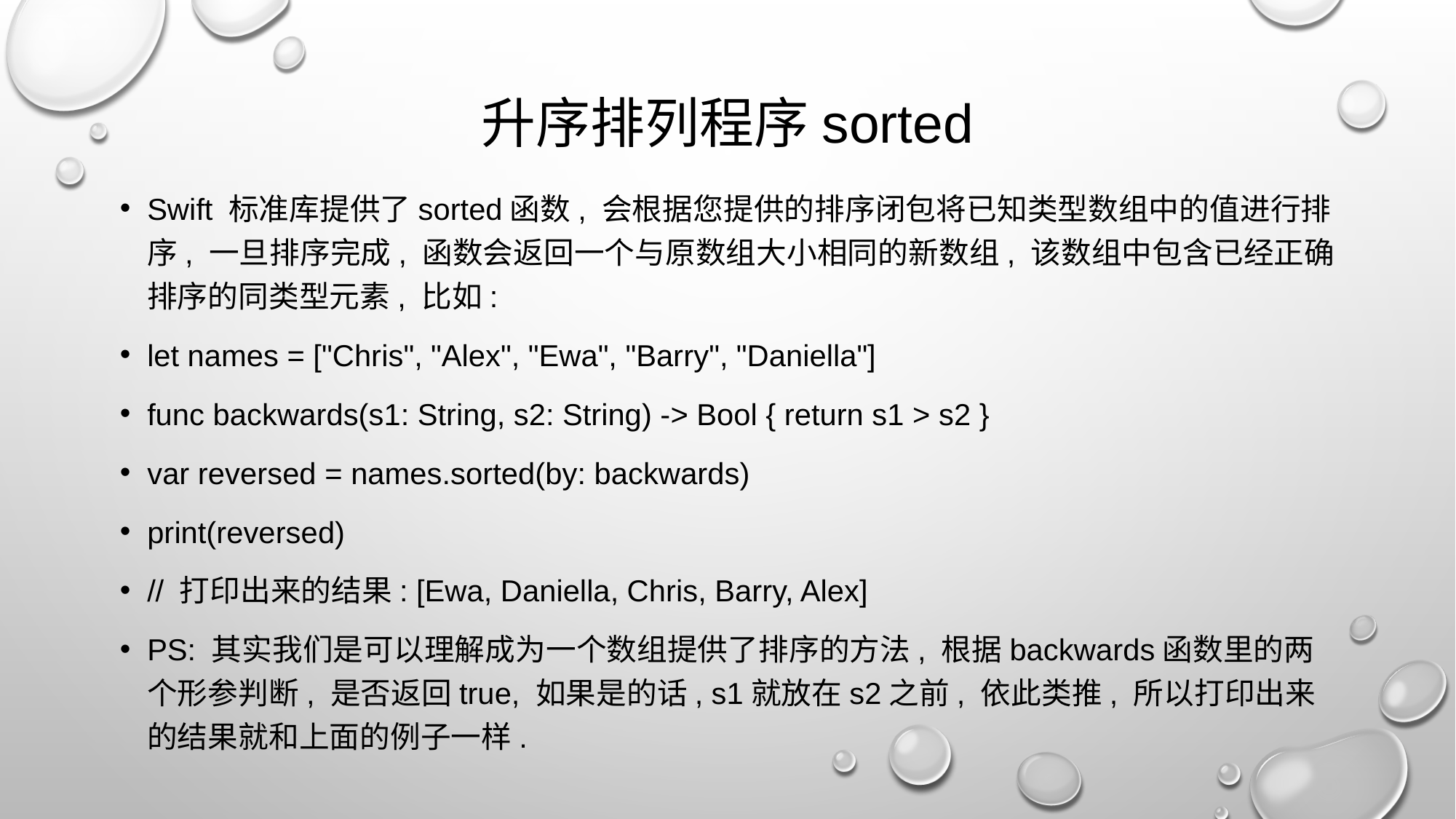

# 升序排列程序sorted
Swift 标准库提供了sorted函数, 会根据您提供的排序闭包将已知类型数组中的值进行排序, 一旦排序完成, 函数会返回一个与原数组大小相同的新数组, 该数组中包含已经正确排序的同类型元素, 比如:
let names = ["Chris", "Alex", "Ewa", "Barry", "Daniella"]
func backwards(s1: String, s2: String) -> Bool { return s1 > s2 }
var reversed = names.sorted(by: backwards)
print(reversed)
// 打印出来的结果: [Ewa, Daniella, Chris, Barry, Alex]
PS: 其实我们是可以理解成为一个数组提供了排序的方法, 根据backwards函数里的两个形参判断, 是否返回true, 如果是的话, s1就放在s2之前, 依此类推, 所以打印出来的结果就和上面的例子一样.